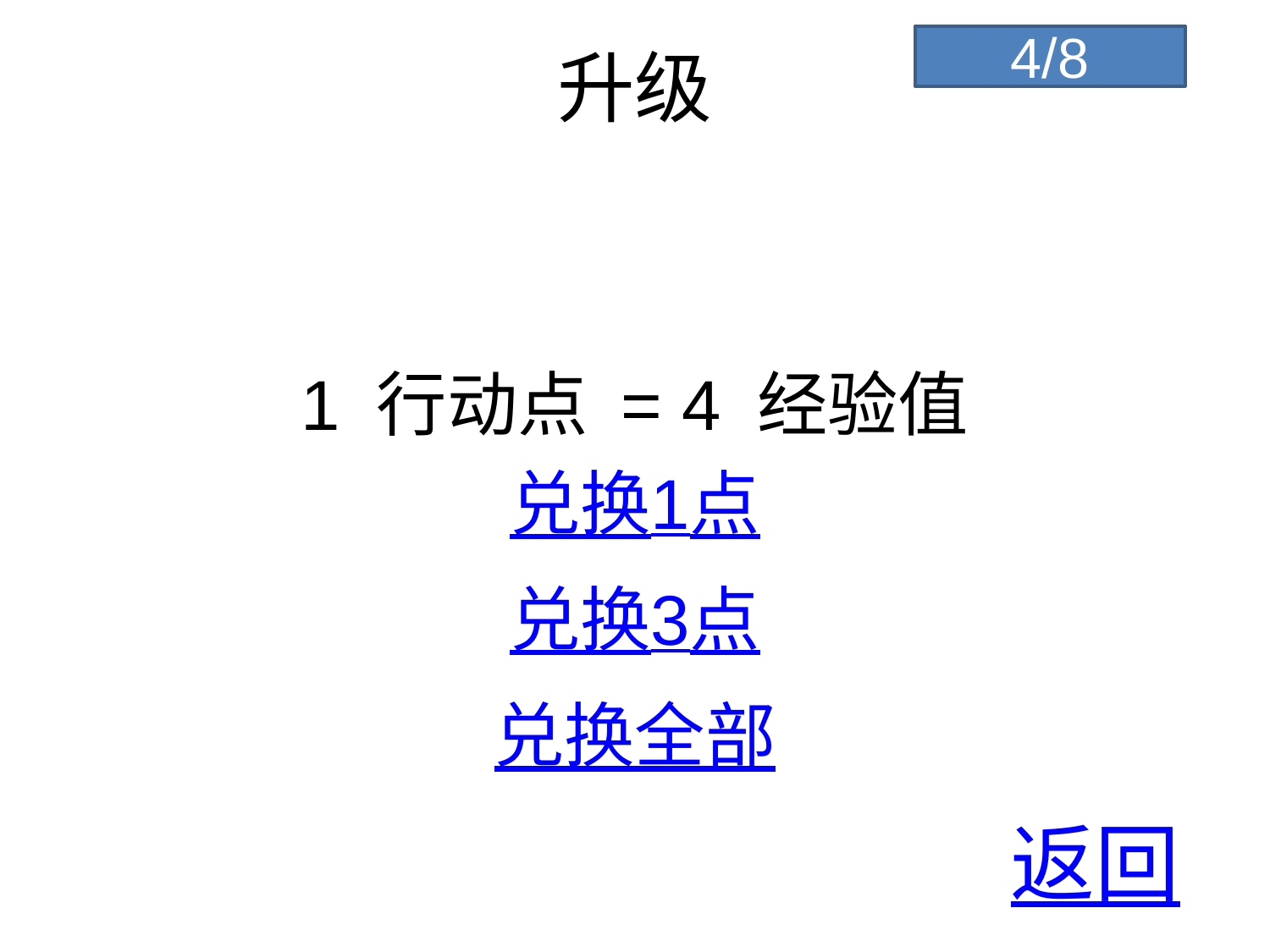

# 升级
4/8

1 行动点 = 4 经验值
兑换1点
兑换3点
兑换全部
返回